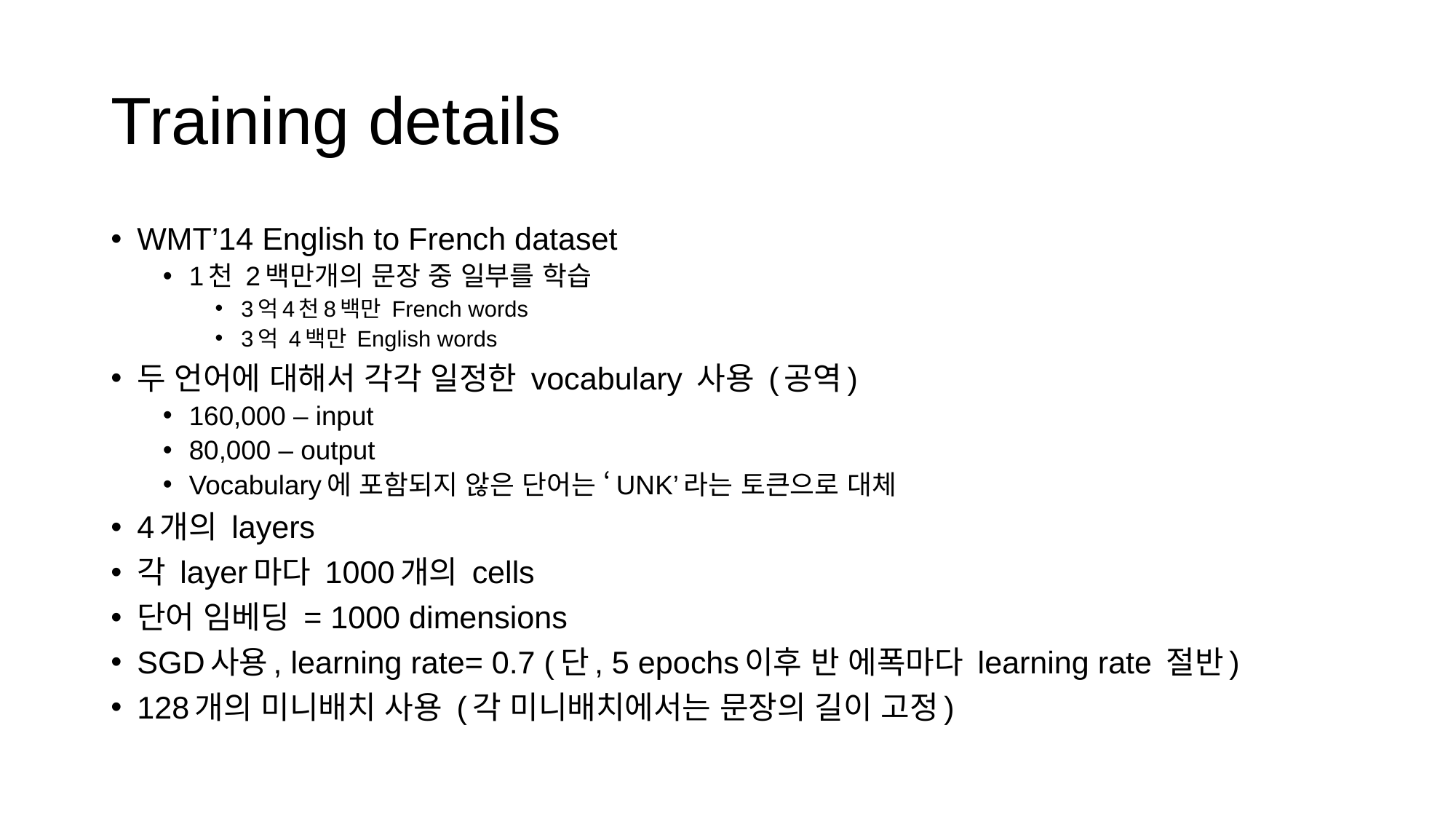

# Training details
WMT’14 English to French dataset
1천 2백만개의 문장 중 일부를 학습
3억4천8백만 French words
3억 4백만 English words
두 언어에 대해서 각각 일정한 vocabulary 사용 (공역)
160,000 – input
80,000 – output
Vocabulary에 포함되지 않은 단어는 ‘UNK’라는 토큰으로 대체
4개의 layers
각 layer마다 1000개의 cells
단어 임베딩 = 1000 dimensions
SGD사용, learning rate= 0.7 (단, 5 epochs이후 반 에폭마다 learning rate 절반)
128개의 미니배치 사용 (각 미니배치에서는 문장의 길이 고정)